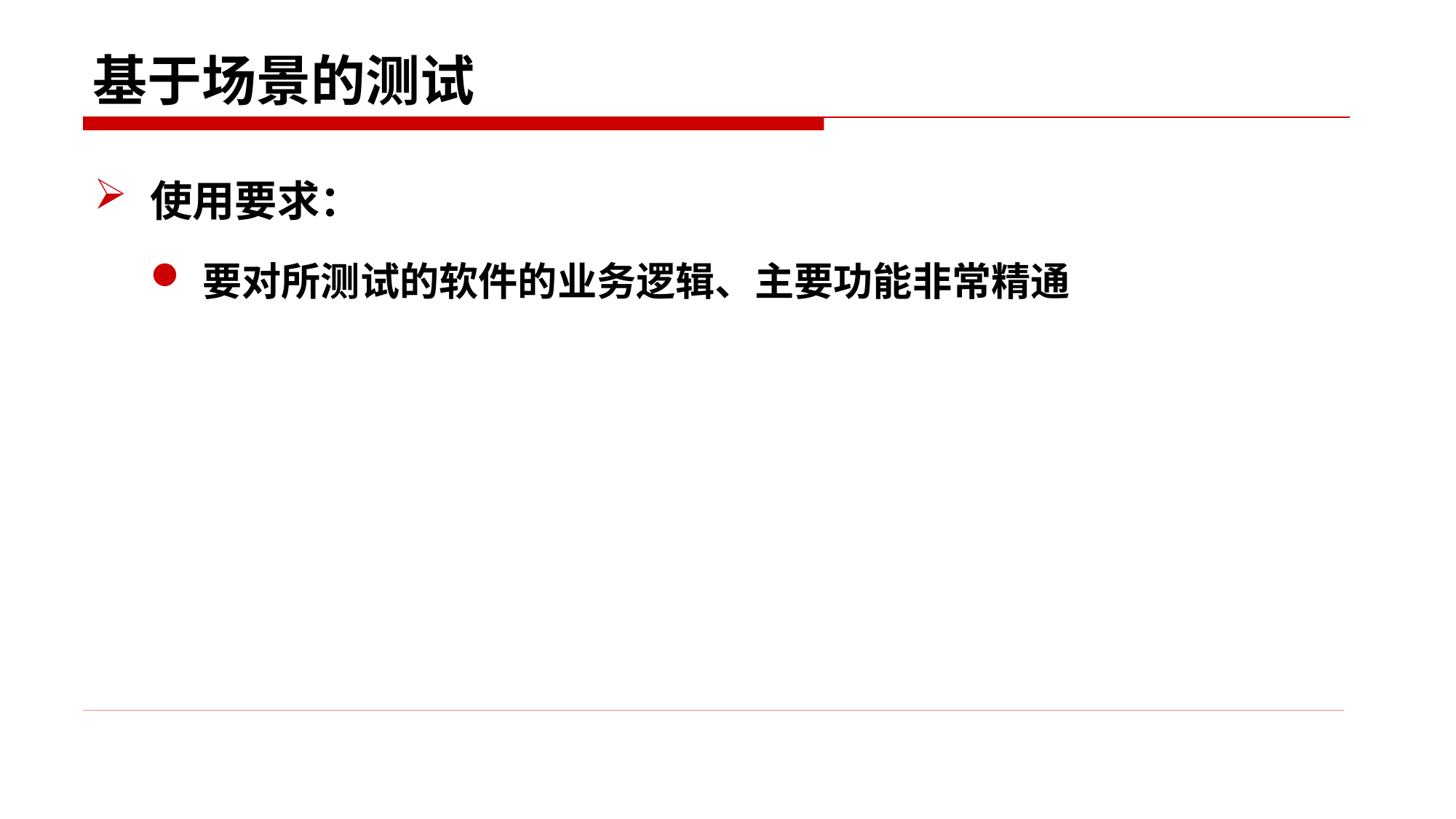

# 基于场景的测试
使用要求：
要对所测试的软件的业务逻辑、主要功能非常精通